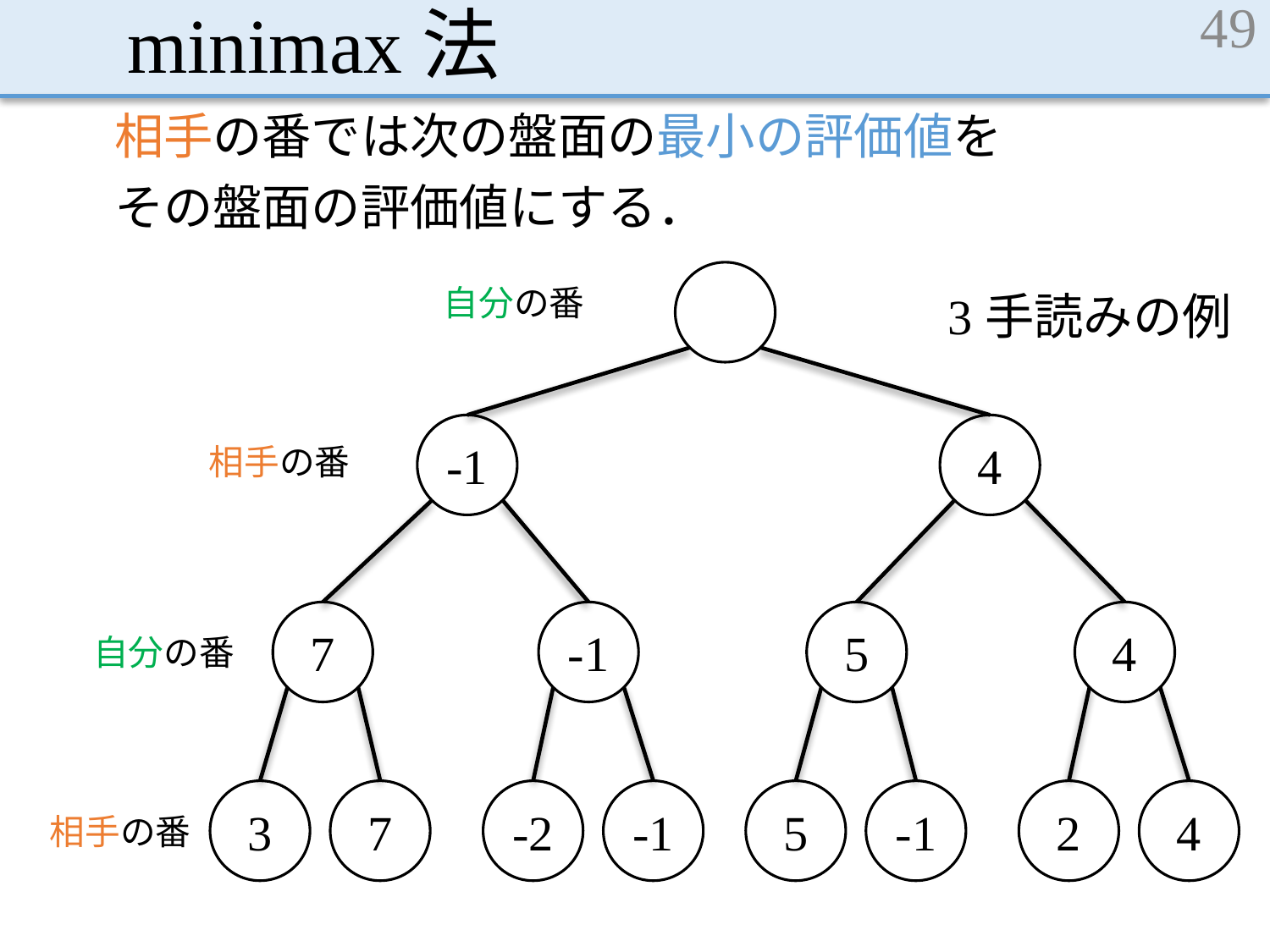

# minimax法
49
相手の番では次の盤面の最小の評価値を
その盤面の評価値にする．

自分の番
3手読みの例
-1
4
相手の番
7
-1
5
4
自分の番
3
7
-2
-1
5
-1
2
4
相手の番